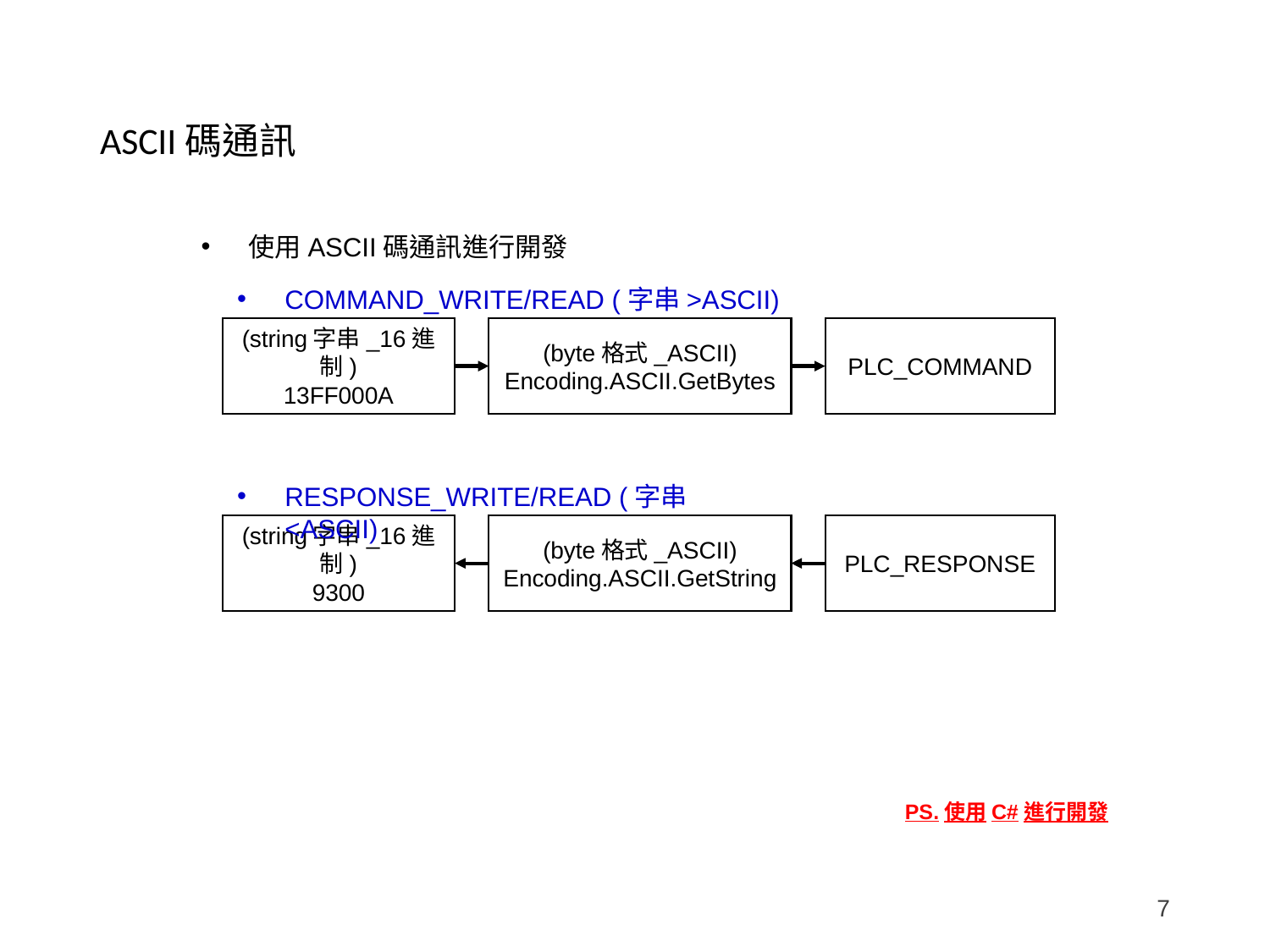

# ASCII碼通訊
使用ASCII碼通訊進行開發
COMMAND_WRITE/READ (字串>ASCII)
(string字串_16進制)
13FF000A
(byte格式_ASCII)
Encoding.ASCII.GetBytes
PLC_COMMAND
RESPONSE_WRITE/READ (字串<ASCII)
(string字串_16進制)
9300
(byte格式_ASCII)
Encoding.ASCII.GetString
PLC_RESPONSE
PS.使用C#進行開發
7